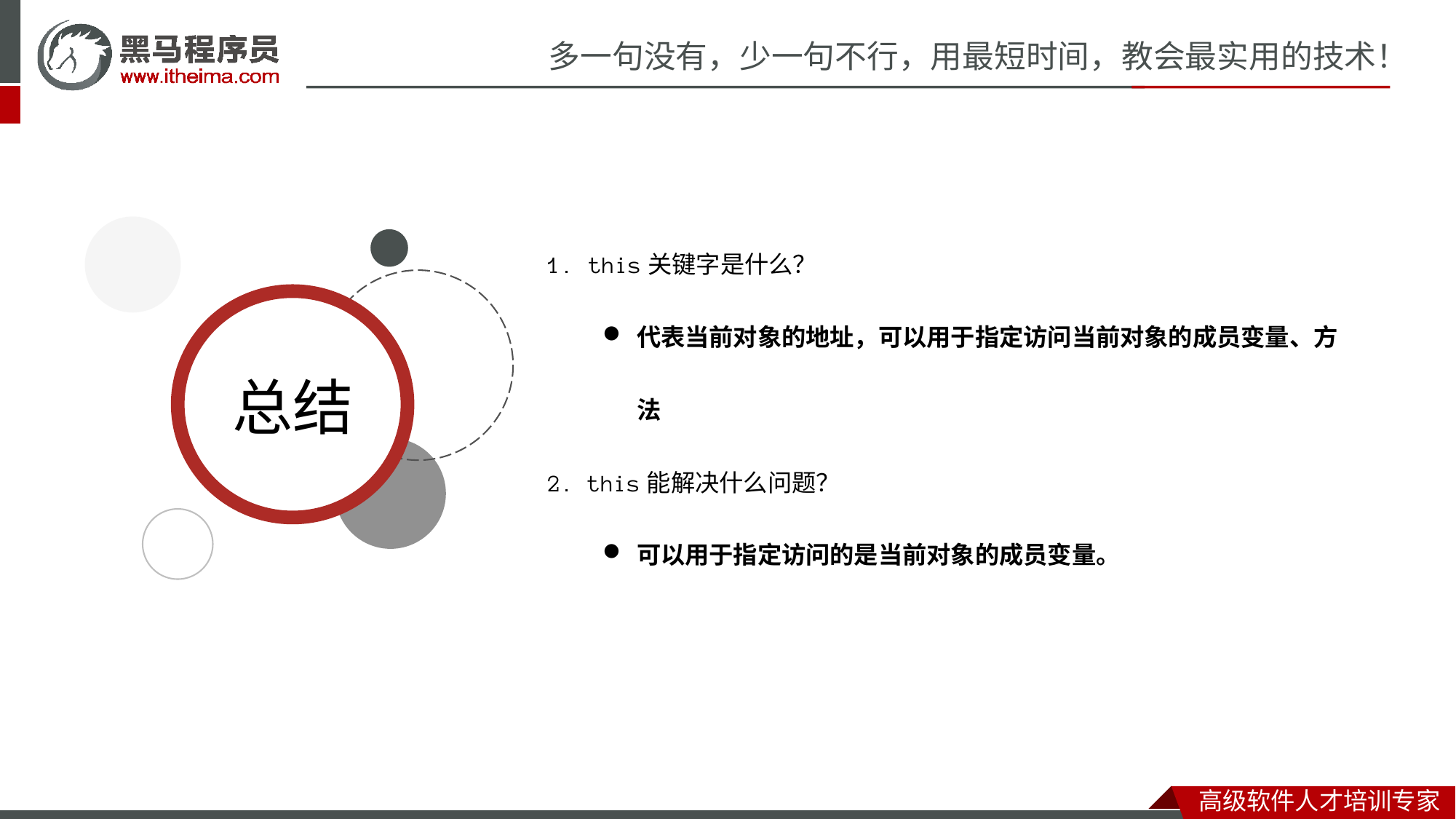

this关键字是什么？
代表当前对象的地址，可以用于指定访问当前对象的成员变量、方法
2. this能解决什么问题？
可以用于指定访问的是当前对象的成员变量。